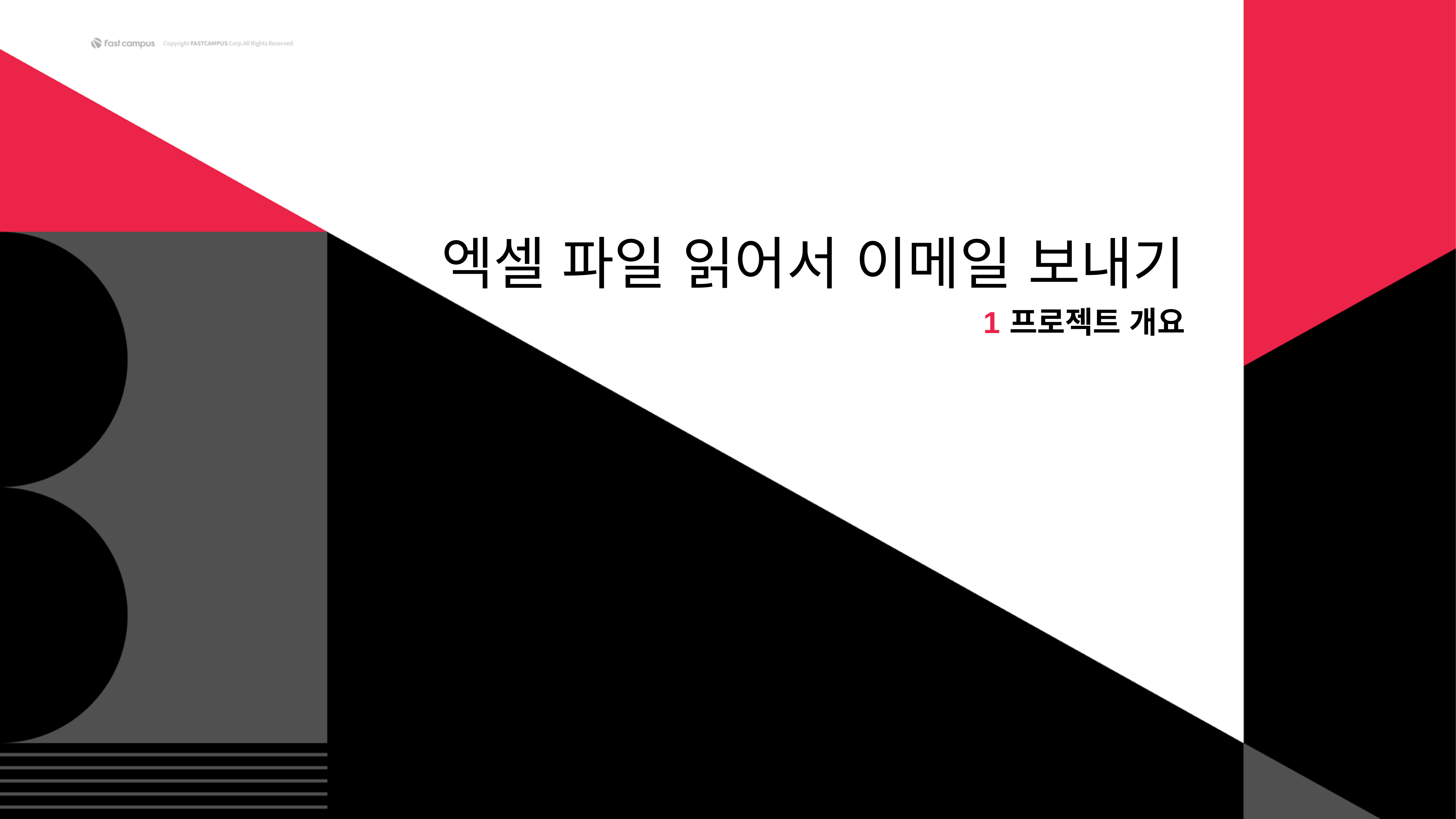

# 엑셀 파일 읽어서 이메일 보내기
프로젝트 개요
1